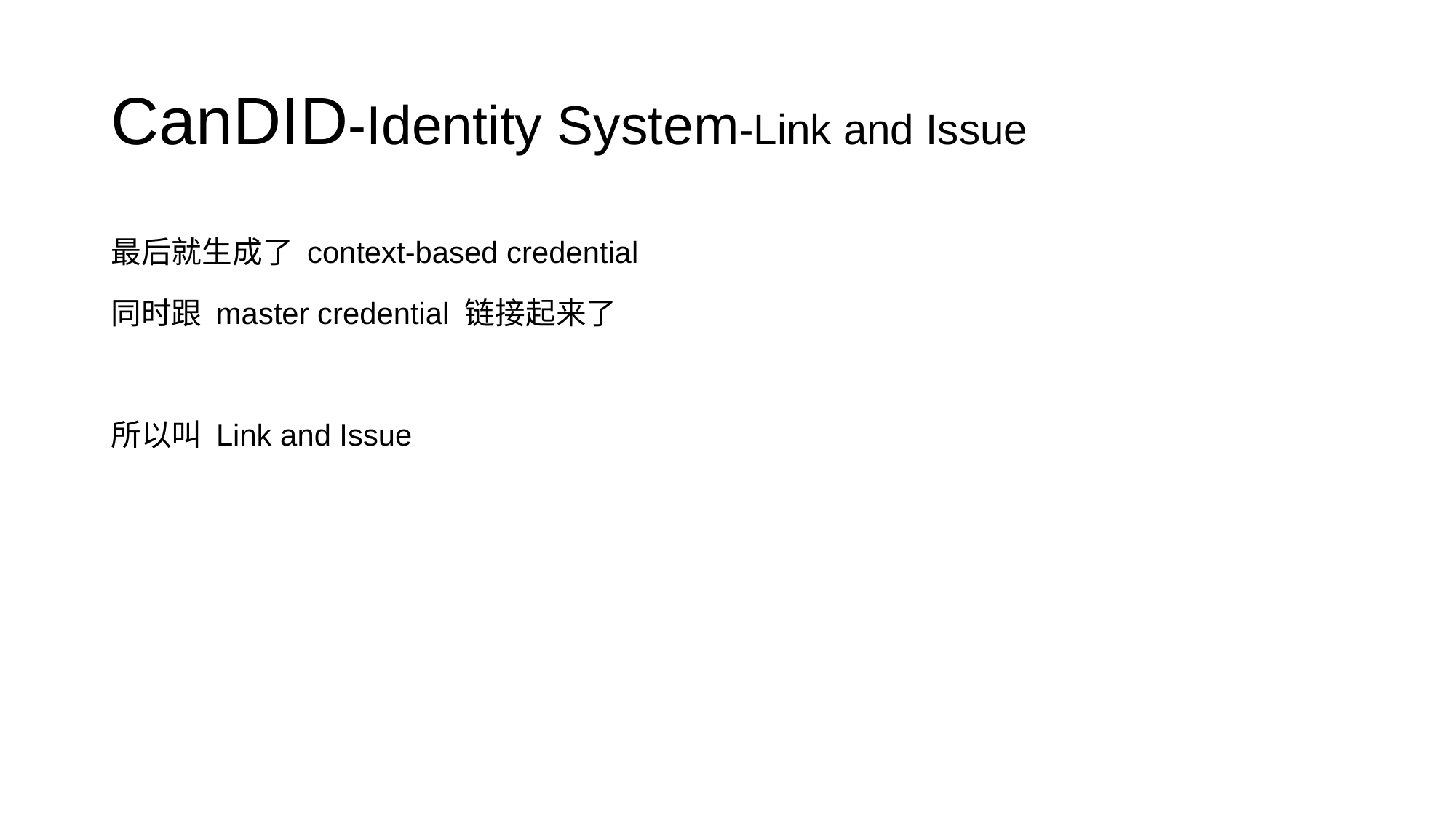

# CanDID-Identity System-Link and Issue
最后就生成了 context-based credential
同时跟 master credential 链接起来了

所以叫 Link and Issue